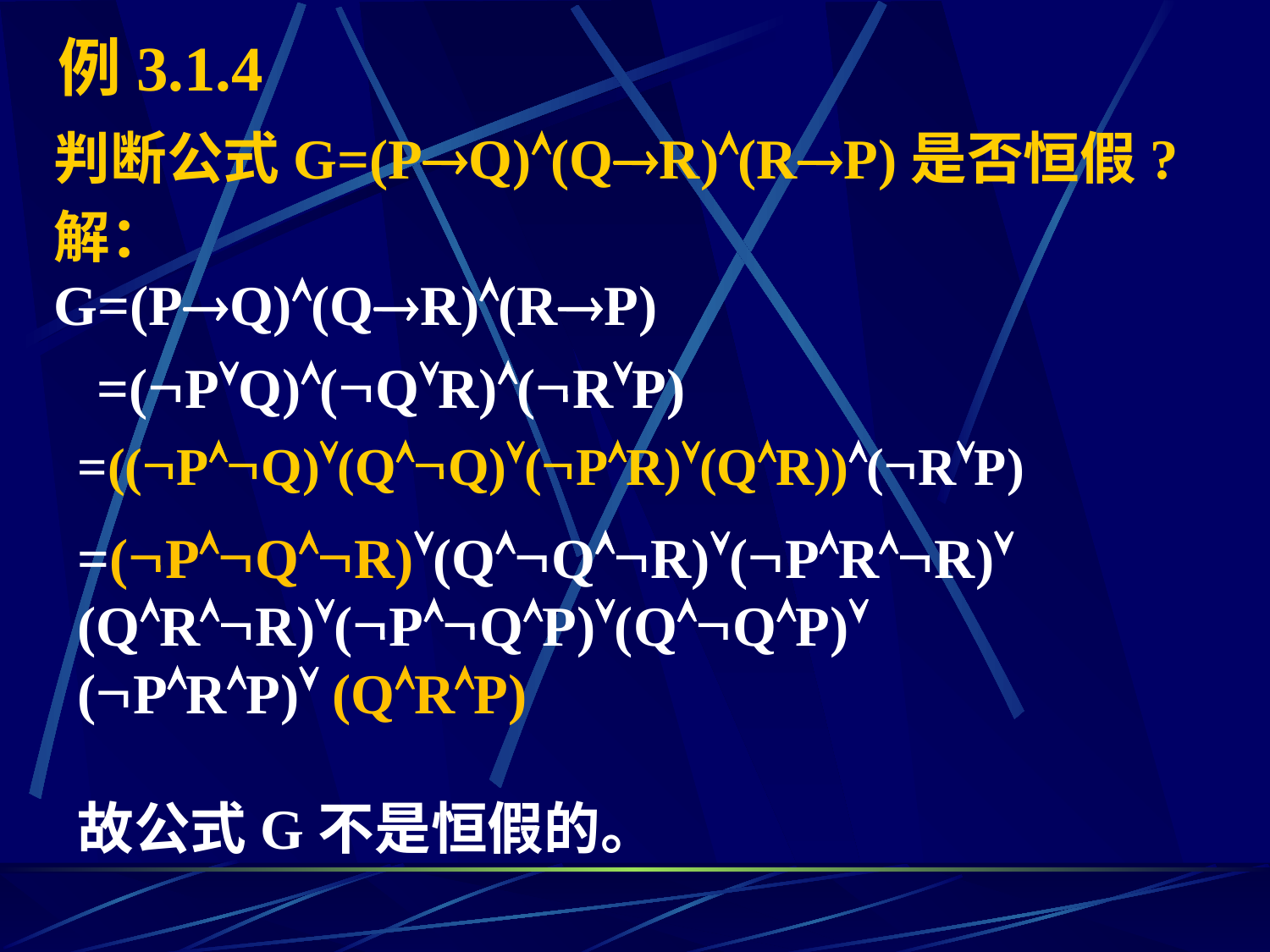

# 例3.1.4
判断公式G=(P→Q)∧(Q→R)∧(R→P)是否恒假?
解：
G=(P→Q)∧(Q→R)∧(R→P)
=(¬P∨Q)∧(¬Q∨R)∧(¬R∨P)

=((¬P∧¬Q)∨(Q∧¬Q)∨(¬P∧R)∨(Q∧R))∧(¬R∨P)
=(¬P∧¬Q∧¬R)∨(Q∧¬Q∧¬R)∨(¬P∧R∧¬R)∨
(Q∧R∧¬R)∨(¬P∧¬Q∧P)∨(Q∧¬Q∧P)∨
(¬P∧R∧P)∨ (Q∧R∧P)

故公式G不是恒假的。

114